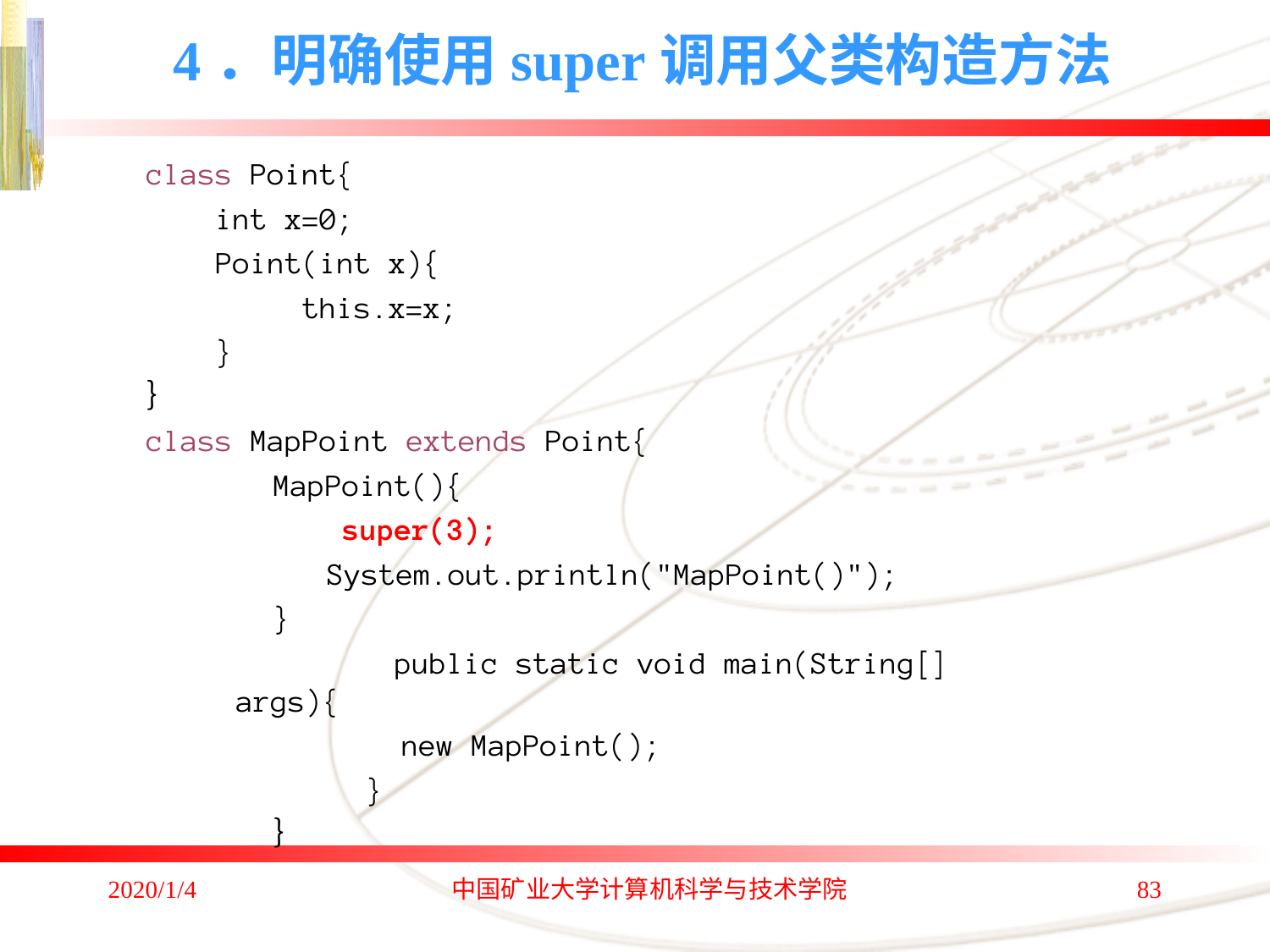

# 4．明确使用super调用父类构造方法
class Point{
    int x=0;
    Point(int x){
         this.x=x;
    }
｝
class MapPoint extends Point{
MapPoint(){
    super(3);
　  System.out.println("MapPoint()");
}
       public static void main(String[] args){
　　        new MapPoint();
　　   }
｝
2020/1/4
中国矿业大学计算机科学与技术学院
83